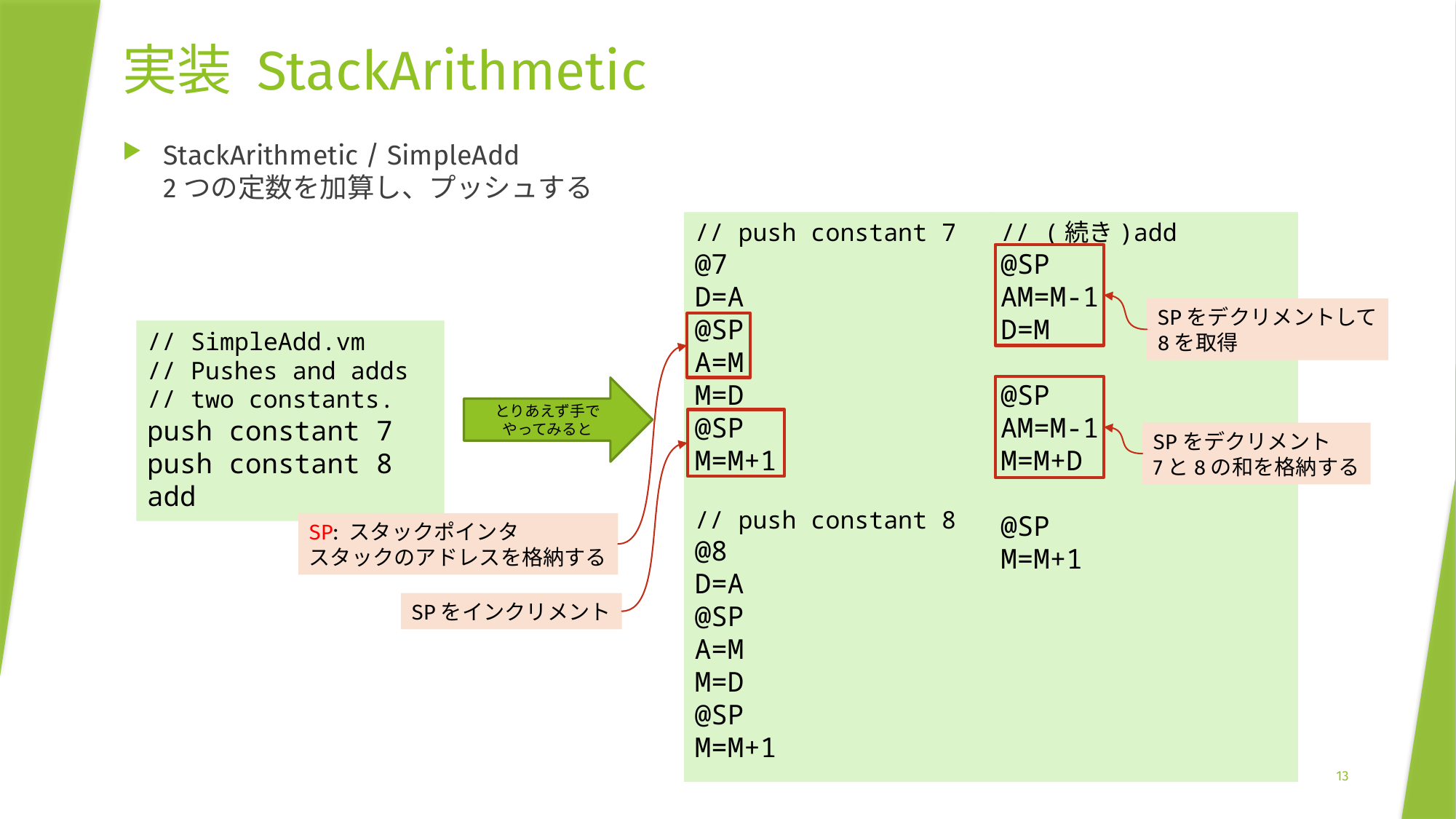

# 実装 StackArithmetic
StackArithmetic / SimpleAdd
2つの定数を加算し、プッシュする
// (続き)add
@SP
AM=M-1
D=M
@SP
AM=M-1
M=M+D

@SP
M=M+1

// push constant 7
@7
D=A
@SP
A=M
M=D
@SP
M=M+1
// push constant 8
@8
D=A
@SP
A=M
M=D
@SP
M=M+1

SPをデクリメントして
8を取得

// SimpleAdd.vm
// Pushes and adds
// two constants.
push constant 7
push constant 8
add

とりあえず手で
やってみると

SPをデクリメント
7と8の和を格納する

SP: スタックポインタ
スタックのアドレスを格納する
SPをインクリメント
13